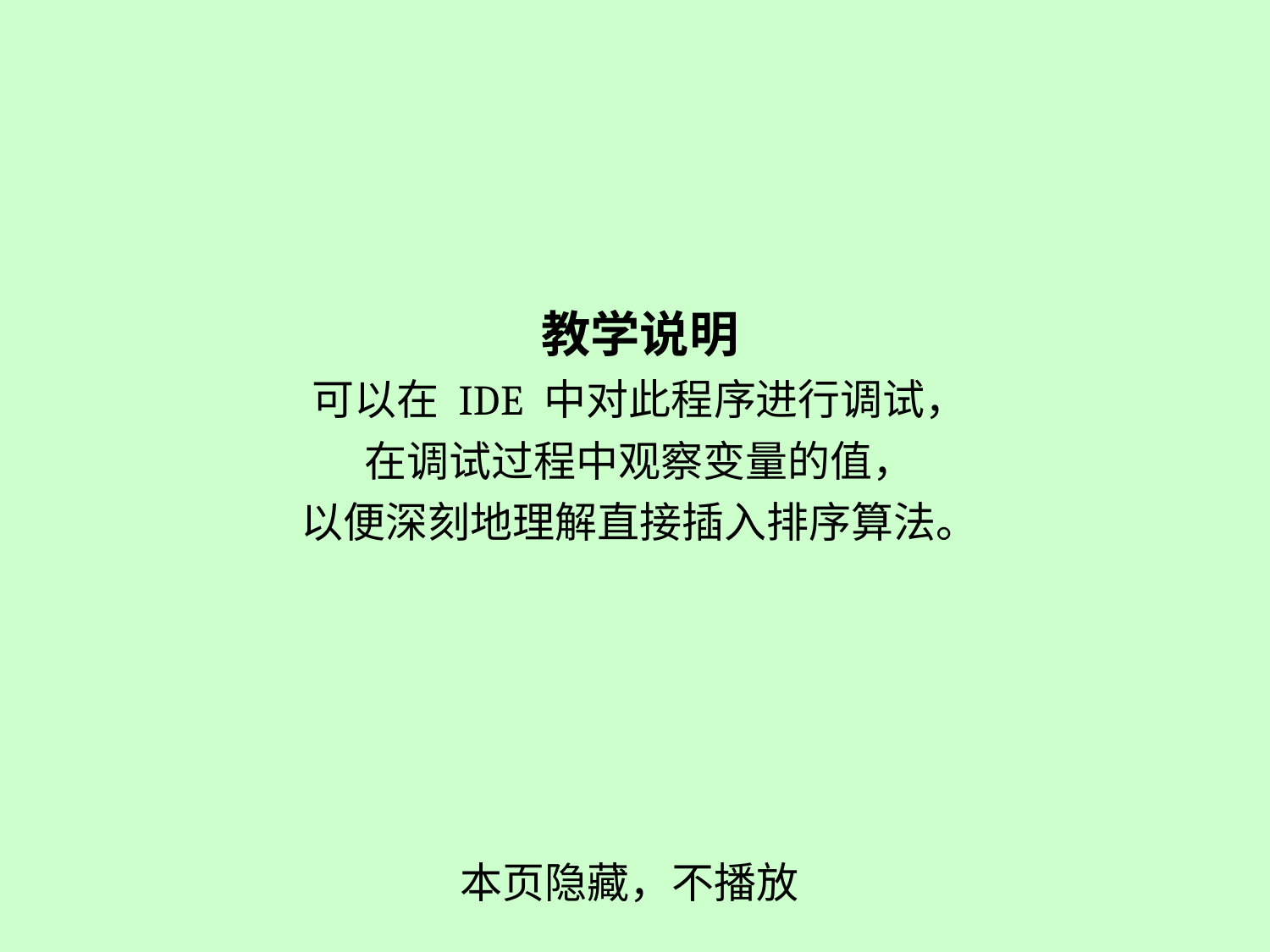

教学说明
可以在 IDE 中对此程序进行调试，
在调试过程中观察变量的值，
以便深刻地理解直接插入排序算法。
本页隐藏，不播放
61